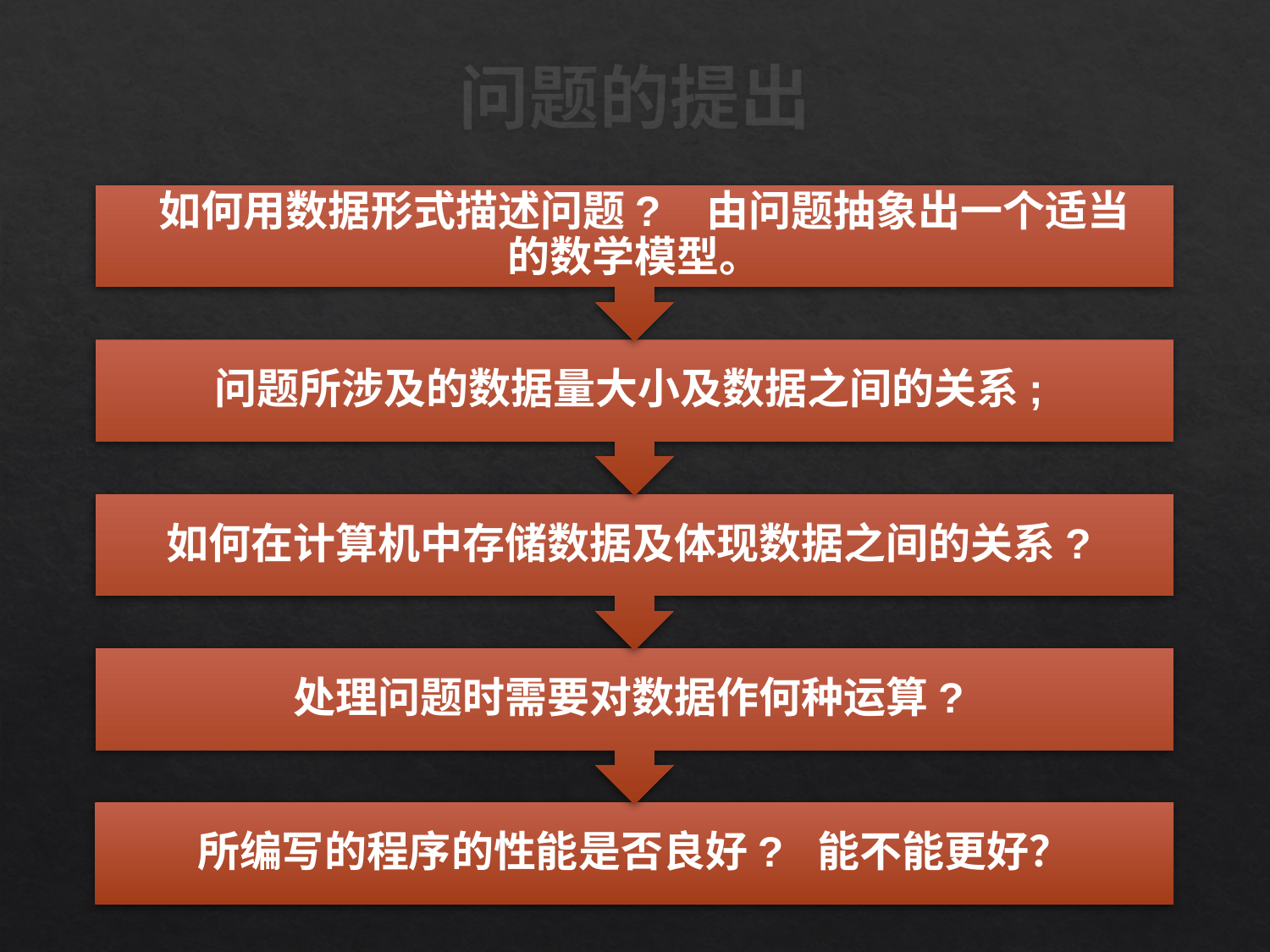

# 问题的提出
所编写的程序的性能是否良好?  能不能更好？
处理问题时需要对数据作何种运算?
如何在计算机中存储数据及体现数据之间的关系?
问题所涉及的数据量大小及数据之间的关系;
 如何用数据形式描述问题?   由问题抽象出一个适当的数学模型。